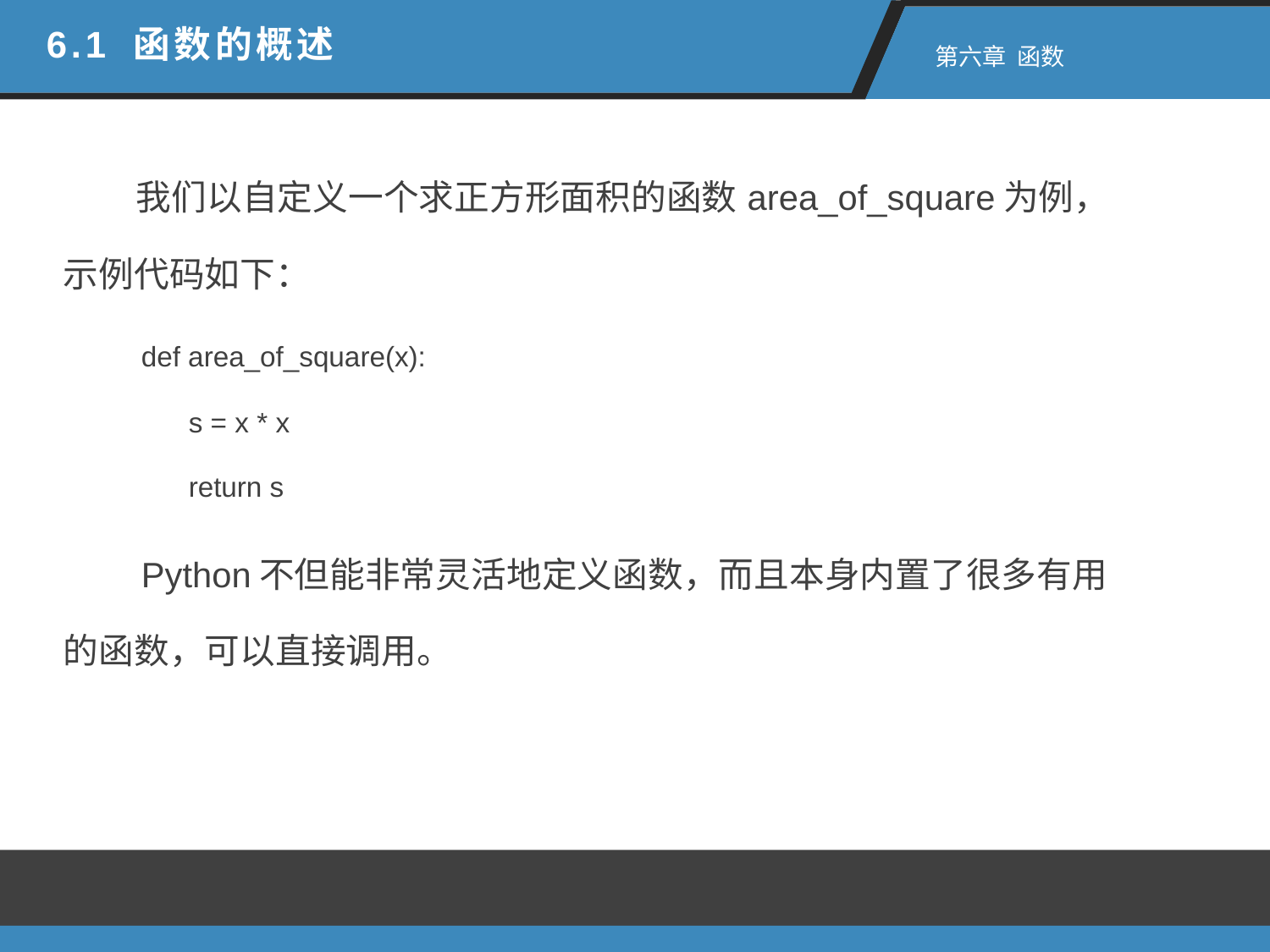

6.1 函数的概述
  第六章  函数
        我们以自定义一个求正方形面积的函数area_of_square为例，示例代码如下：
        def area_of_square(x):
                s = x * x
                return s
        Python不但能非常灵活地定义函数，而且本身内置了很多有用的函数，可以直接调用。